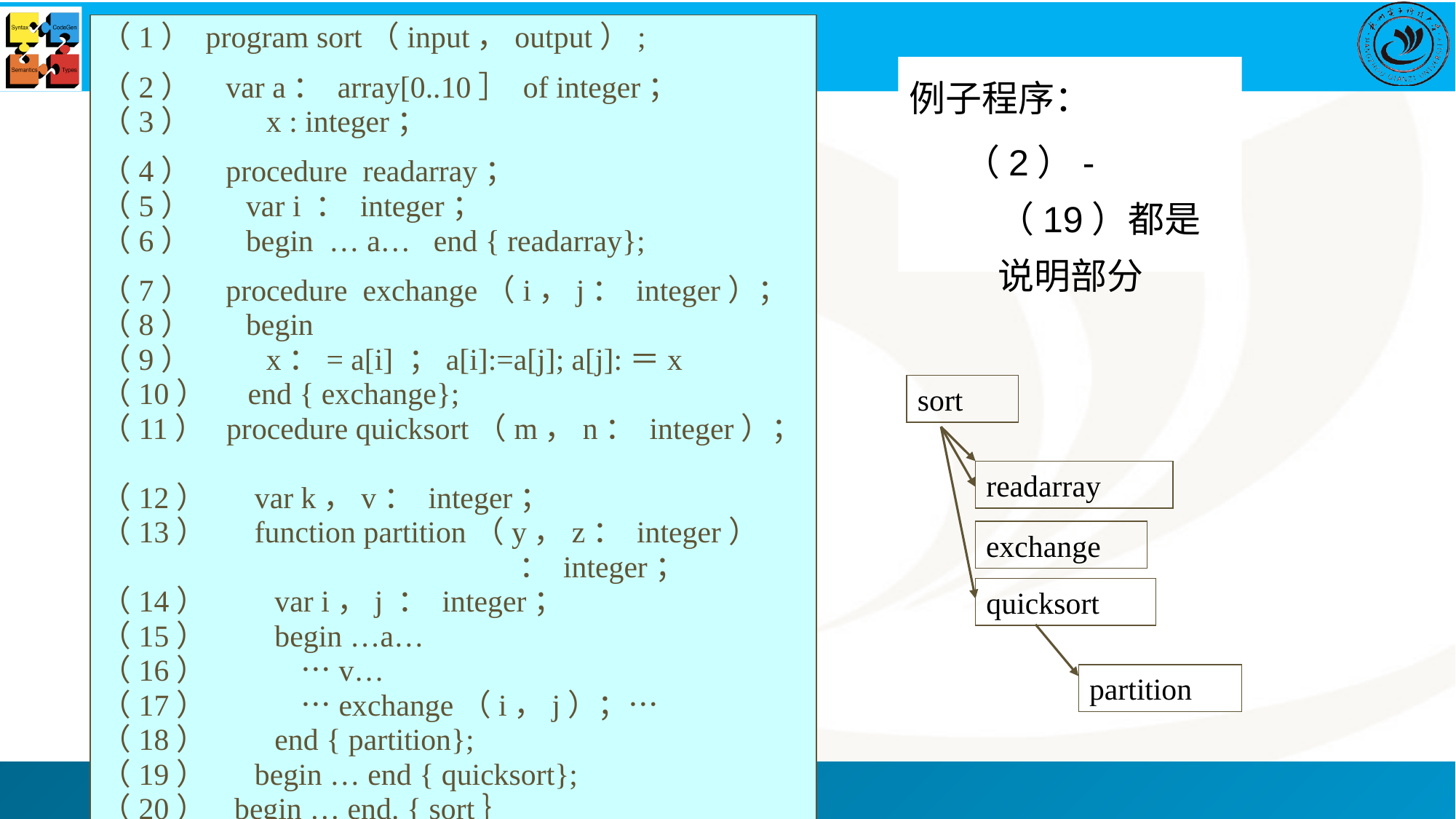

# 引子
（1） program sort（input，output）;
（2）    var a： array[0..10］ of integer；
（3）          x : integer；
（4）    procedure  readarray；
（5）       var i ： integer；
（6）       begin  … a…   end { readarray};
（7）    procedure  exchange（i，j： integer）；
（8）       begin
（9）          x：= a[i] ；a[i]:=a[j]; a[j]:＝x
（10）     end { exchange};
（11）  procedure quicksort（m，n： integer）；
（12）      var k，v： integer；
（13）      function partition（y，z： integer）
                                                             ： integer；
（14）         var i，j ： integer；
（15）         begin …a…
（16）              …v…
（17）              …exchange（i，j）；…
（18）         end { partition};
（19）      begin … end { quicksort};
（20）   begin … end. { sort｝
例子程序：
（2）-（19）都是说明部分
sort

readarray
exchange
quicksort

partition
21
21